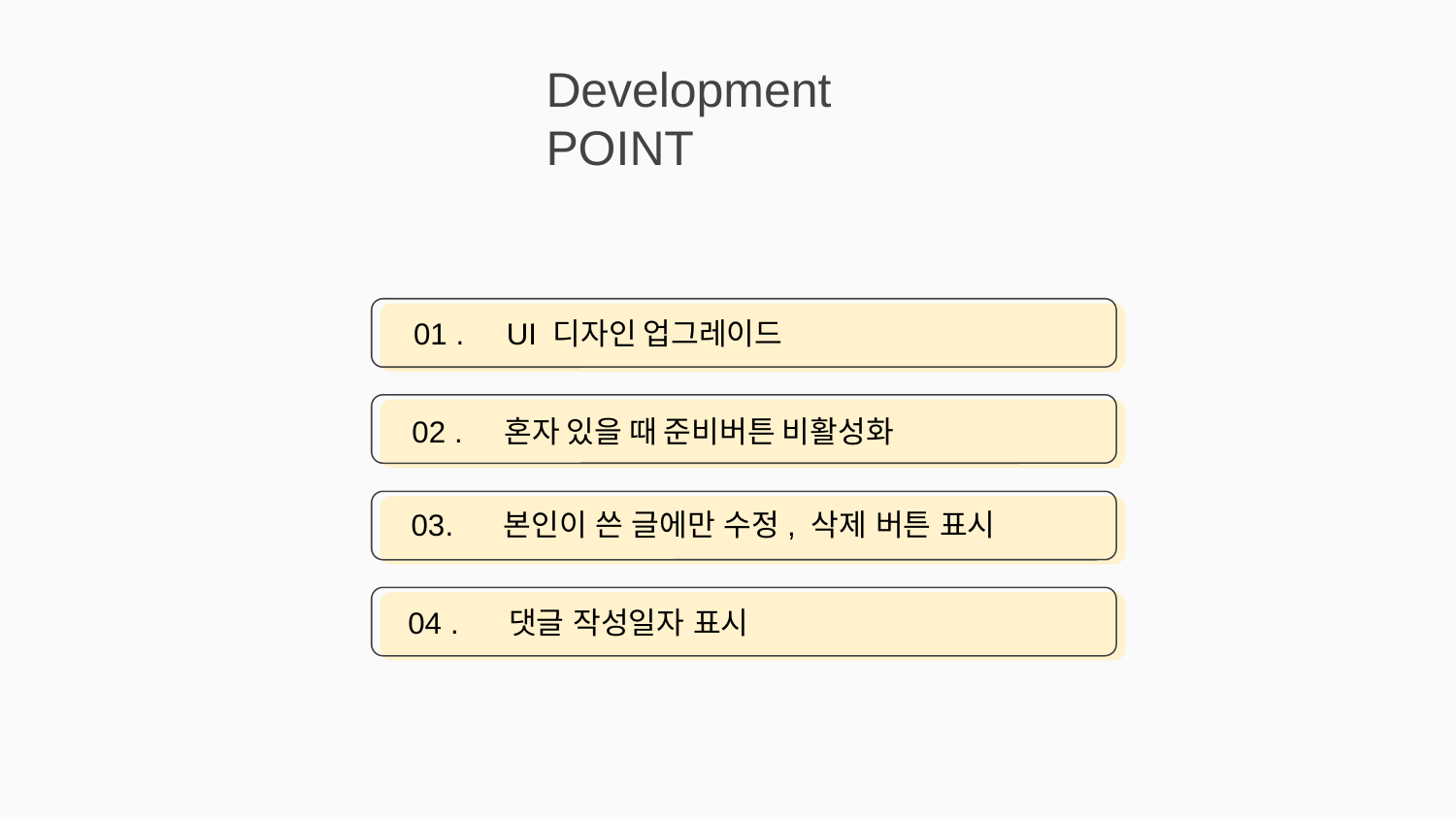

Development POINT

01 .     UI 디자인 업그레이드

02 .    혼자 있을 때 준비버튼 비활성화
03.     본인이 쓴 글에만 수정, 삭제 버튼 표시

04 .     댓글 작성일자 표시